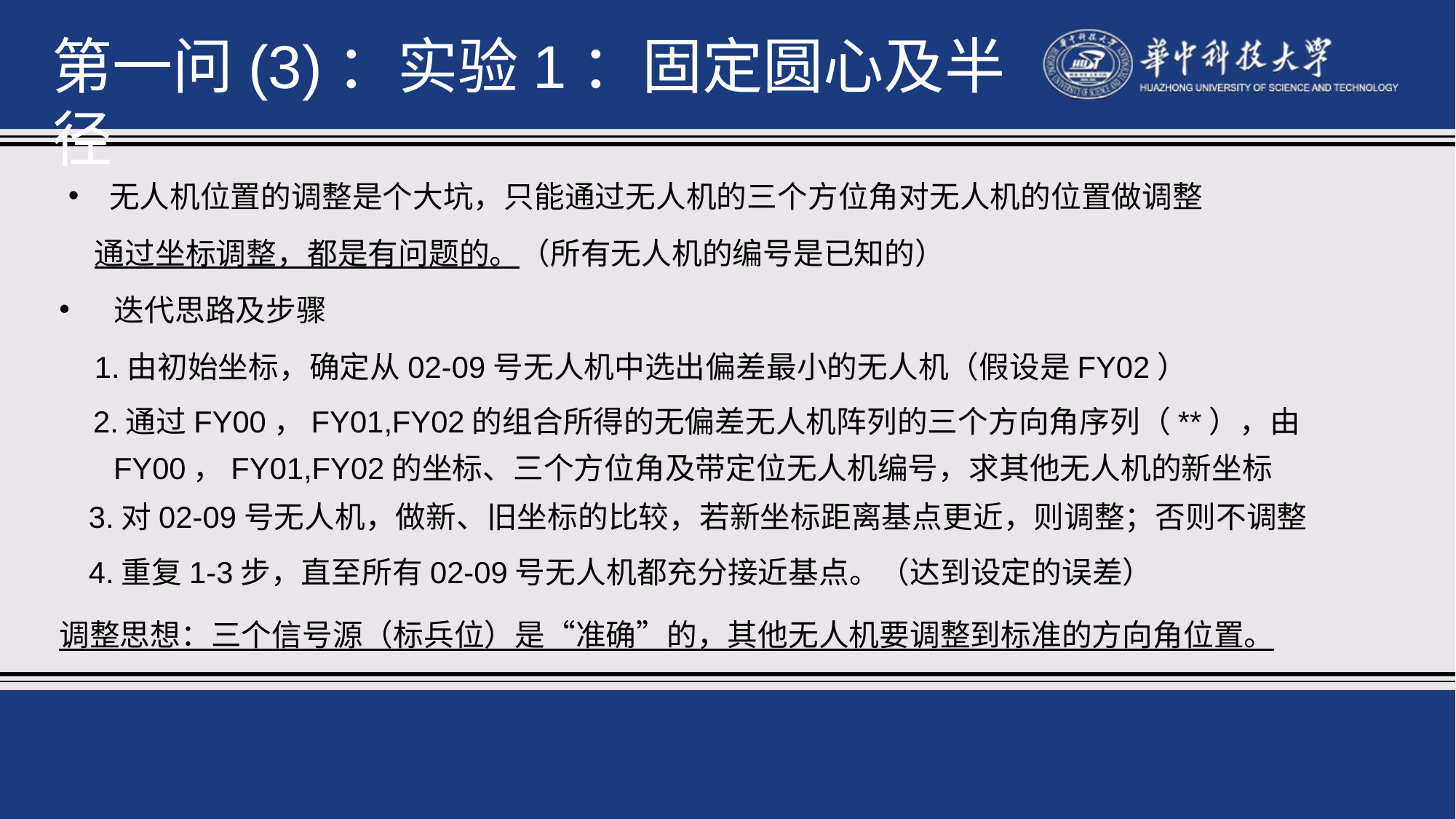

第一问(3)：实验1：固定圆心及半径
无人机位置的调整是个大坑，只能通过无人机的三个方位角对无人机的位置做调整
   通过坐标调整，都是有问题的。（所有无人机的编号是已知的）
 迭代思路及步骤
   1.由初始坐标，确定从02-09号无人机中选出偏差最小的无人机（假设是FY02）
   2.通过FY00，FY01,FY02的组合所得的无偏差无人机阵列的三个方向角序列（**），由
    FY00，FY01,FY02的坐标、三个方位角及带定位无人机编号，求其他无人机的新坐标
   3.对02-09号无人机，做新、旧坐标的比较，若新坐标距离基点更近，则调整；否则不调整
   4.重复1-3步，直至所有02-09号无人机都充分接近基点。（达到设定的误差）
调整思想：三个信号源（标兵位）是“准确”的，其他无人机要调整到标准的方向角位置。